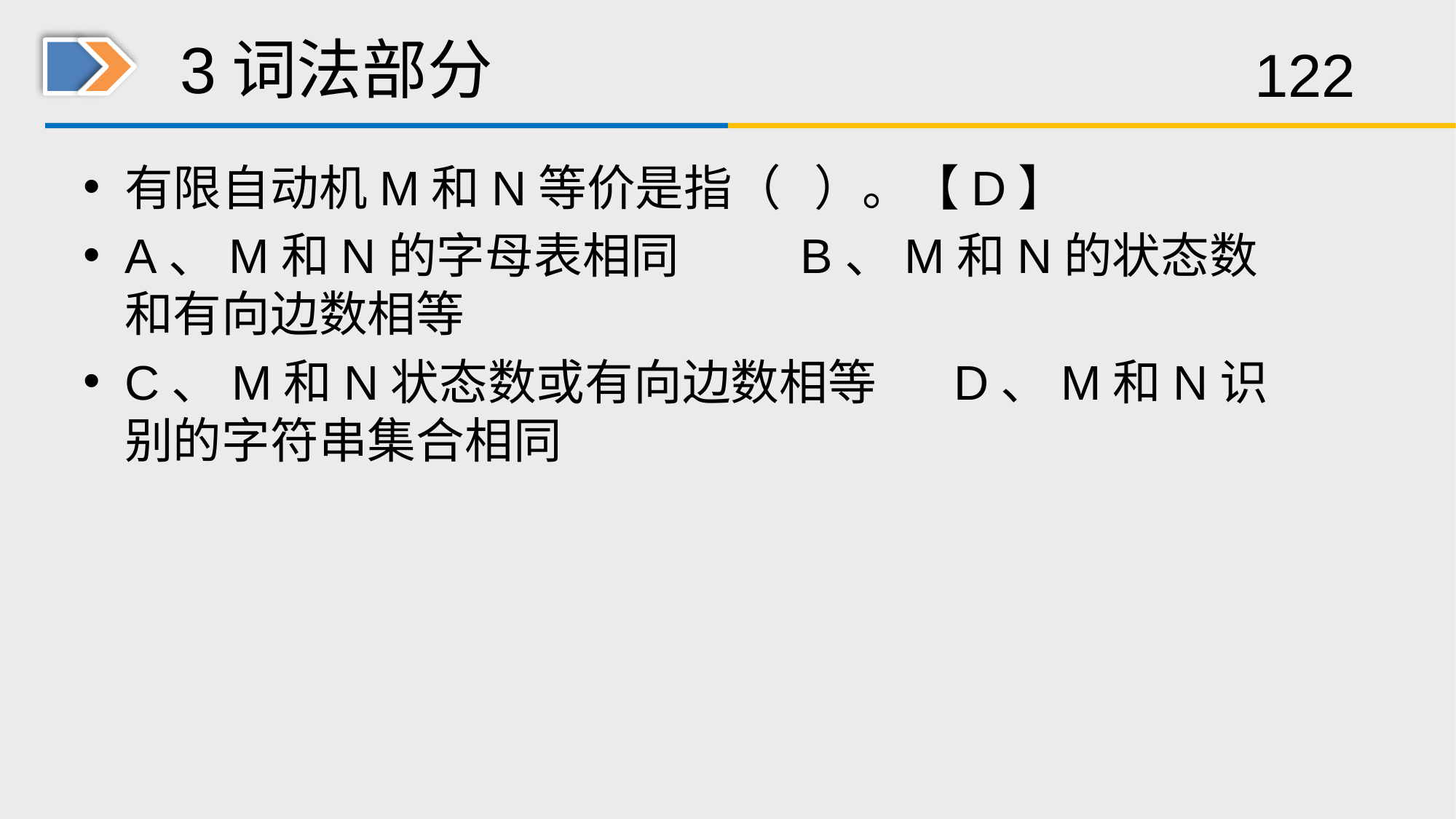

# 3词法部分
122
有限自动机M和N等价是指（   ）。【D】
A、M和N的字母表相同          B、M和N的状态数和有向边数相等
C、M和N状态数或有向边数相等      D、M和N识别的字符串集合相同